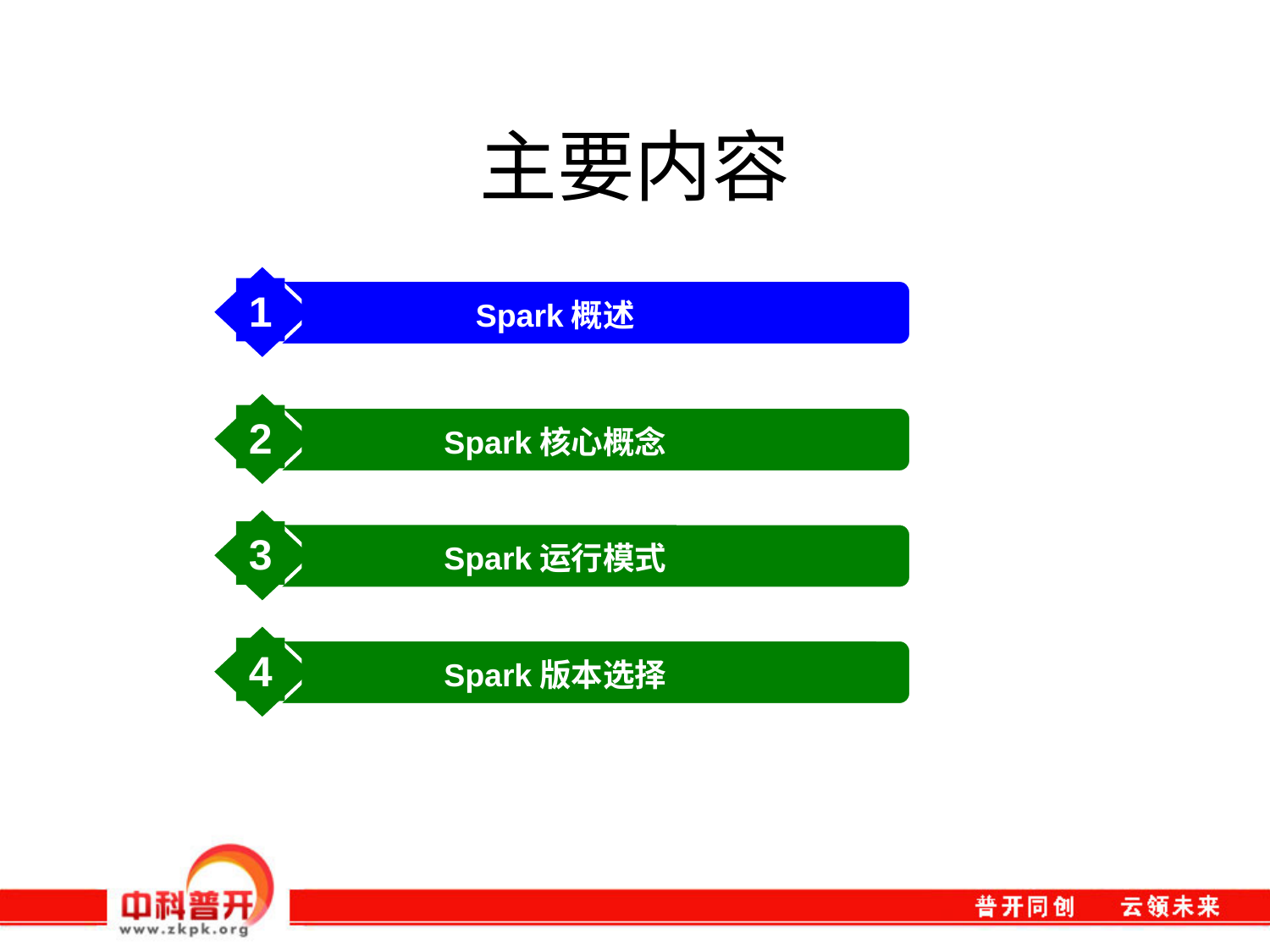

# 主要内容

1

Spark概述

2

Spark核心概念

3

Spark运行模式

4

Spark版本选择